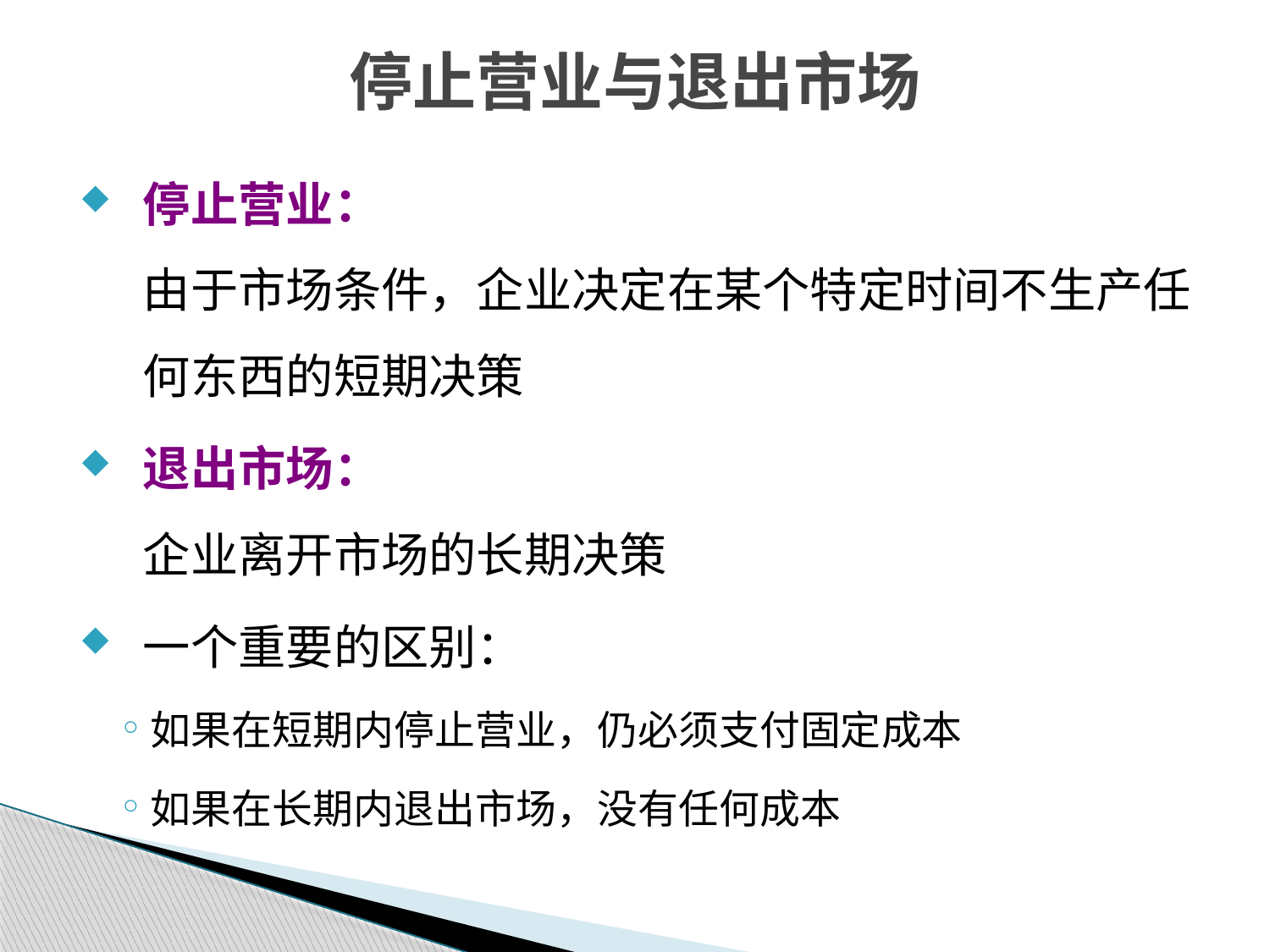

停止营业与退出市场
停止营业：
由于市场条件，企业决定在某个特定时间不生产任何东西的短期决策
退出市场：
企业离开市场的长期决策
一个重要的区别：
如果在短期内停止营业，仍必须支付固定成本
如果在长期内退出市场，没有任何成本